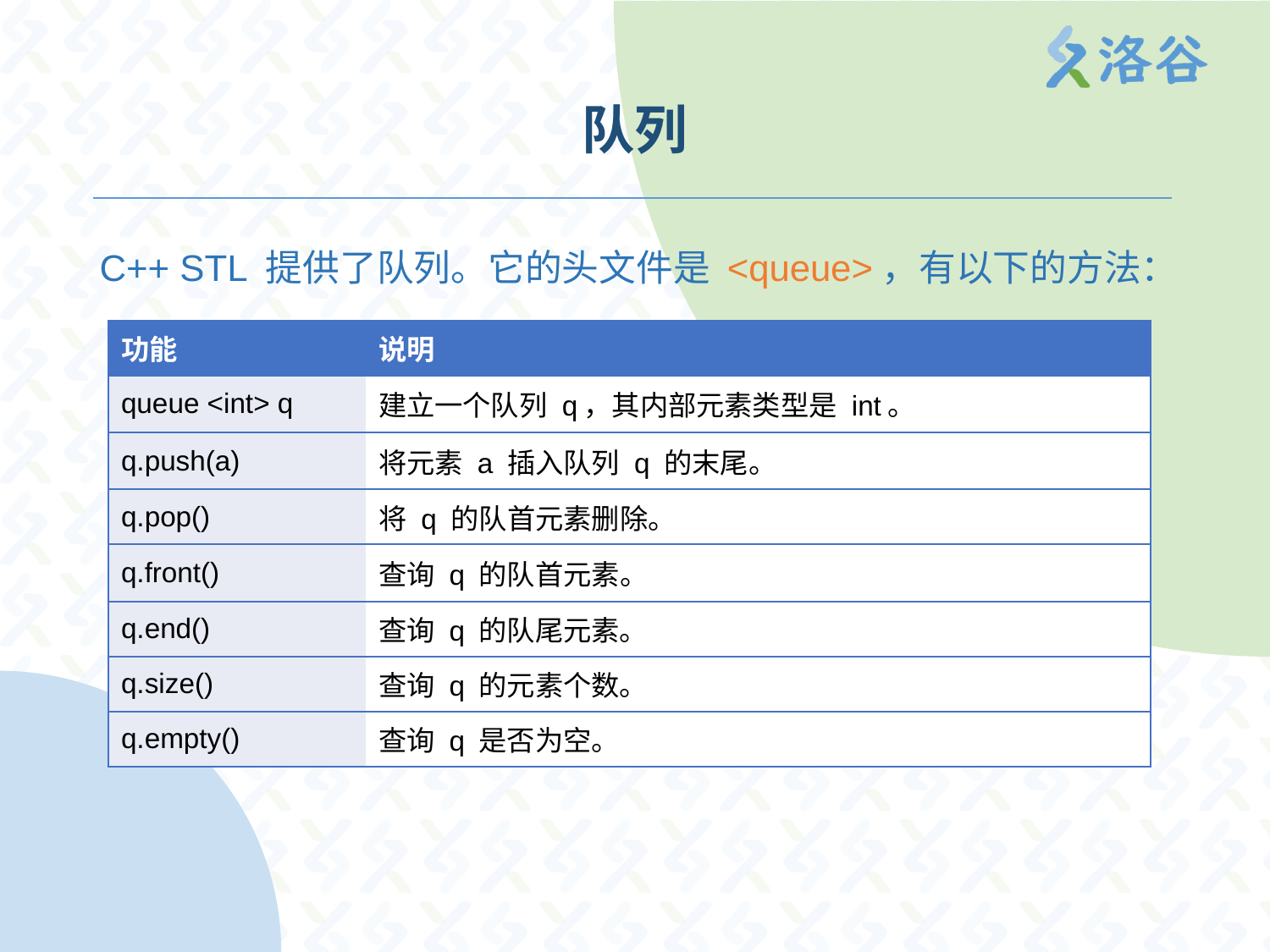

# 队列
C++ STL 提供了队列。它的头文件是 <queue>，有以下的方法：
| 功能 | 说明 |
| --- | --- |
| queue <int> q | 建立一个队列 q，其内部元素类型是 int。 |
| q.push(a) | 将元素 a 插入队列 q 的末尾。 |
| q.pop() | 将 q 的队首元素删除。 |
| q.front() | 查询 q 的队首元素。 |
| q.end() | 查询 q 的队尾元素。 |
| q.size() | 查询 q 的元素个数。 |
| q.empty() | 查询 q 是否为空。 |